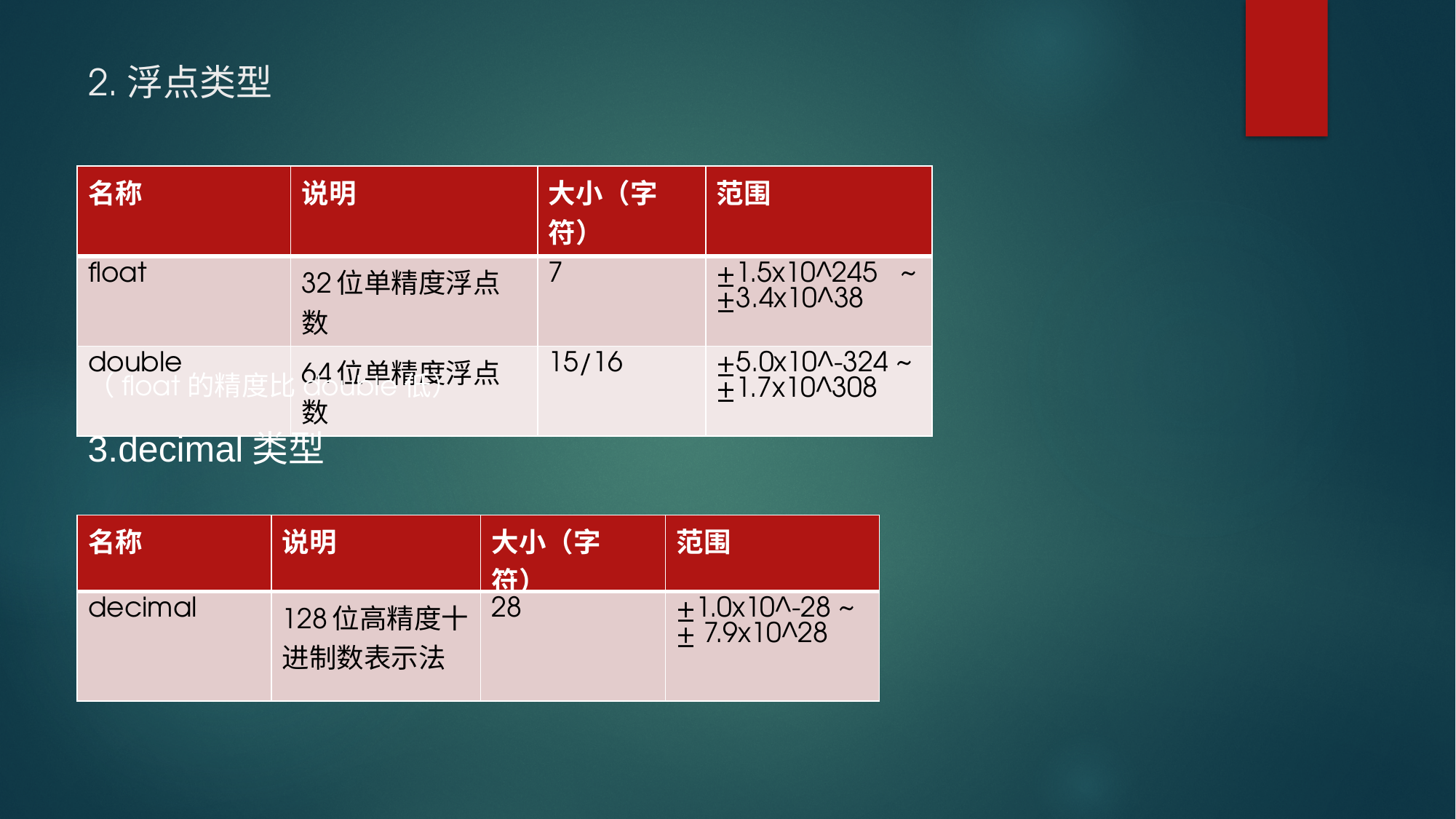

# 2.浮点类型
| 名称 | 说明 | 大小（字符） | 范围 |
| --- | --- | --- | --- |
| float | 32位单精度浮点数 | 7 | ±1.5x10^245 ~ ±3.4x10^38 |
| double | 64位单精度浮点数 | 15/16 | ±5.0x10^-324 ~ ±1.7x10^308 |
（float的精度比double低）
3.decimal类型
| 名称 | 说明 | 大小（字符） | 范围 |
| --- | --- | --- | --- |
| decimal | 128位高精度十进制数表示法 | 28 | ±1.0x10^-28 ~ ± 7.9x10^28 |